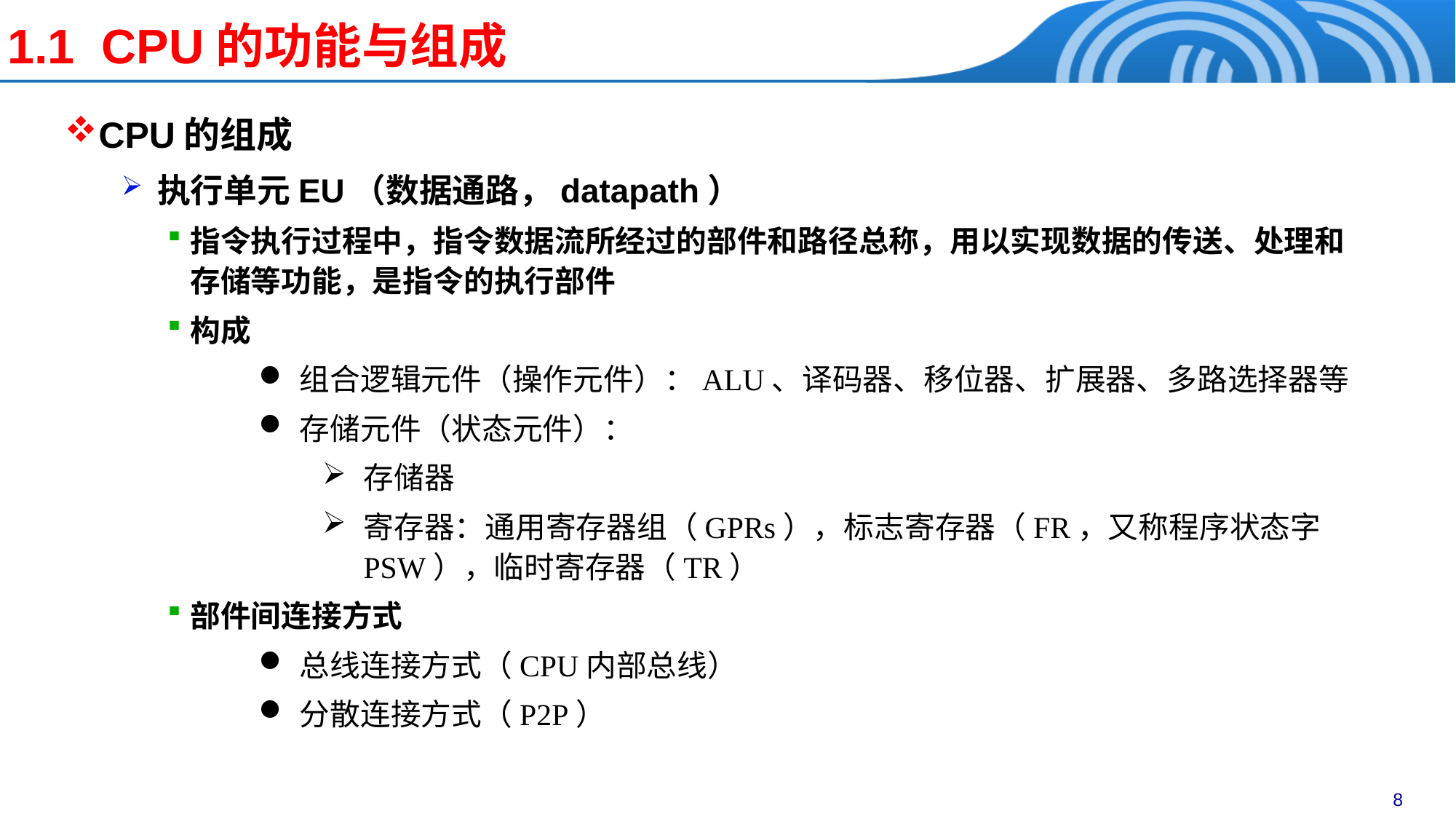

# 1.1  CPU的功能与组成
CPU的组成
 执行单元EU（数据通路，datapath）
指令执行过程中，指令数据流所经过的部件和路径总称，用以实现数据的传送、处理和存储等功能，是指令的执行部件
构成
组合逻辑元件（操作元件）：ALU、译码器、移位器、扩展器、多路选择器等
存储元件（状态元件）：
存储器
寄存器：通用寄存器组（GPRs），标志寄存器（FR，又称程序状态字PSW），临时寄存器（TR）
部件间连接方式
总线连接方式（CPU内部总线）
分散连接方式（P2P）